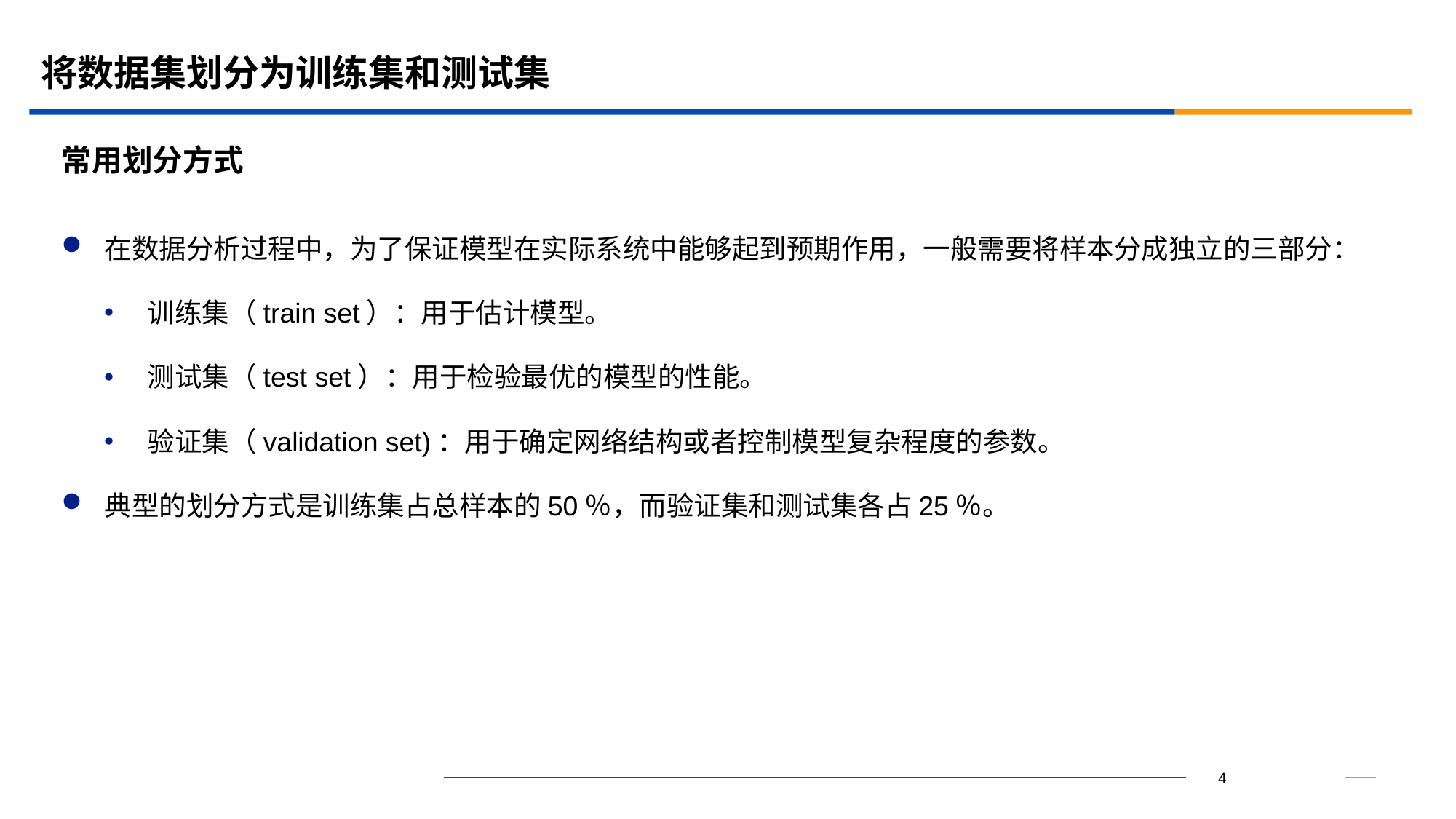

# 将数据集划分为训练集和测试集
常用划分方式
在数据分析过程中，为了保证模型在实际系统中能够起到预期作用，一般需要将样本分成独立的三部分：
训练集（train set）：用于估计模型。
测试集（test set）：用于检验最优的模型的性能。
验证集（validation set)：用于确定网络结构或者控制模型复杂程度的参数。
典型的划分方式是训练集占总样本的50％，而验证集和测试集各占25％。